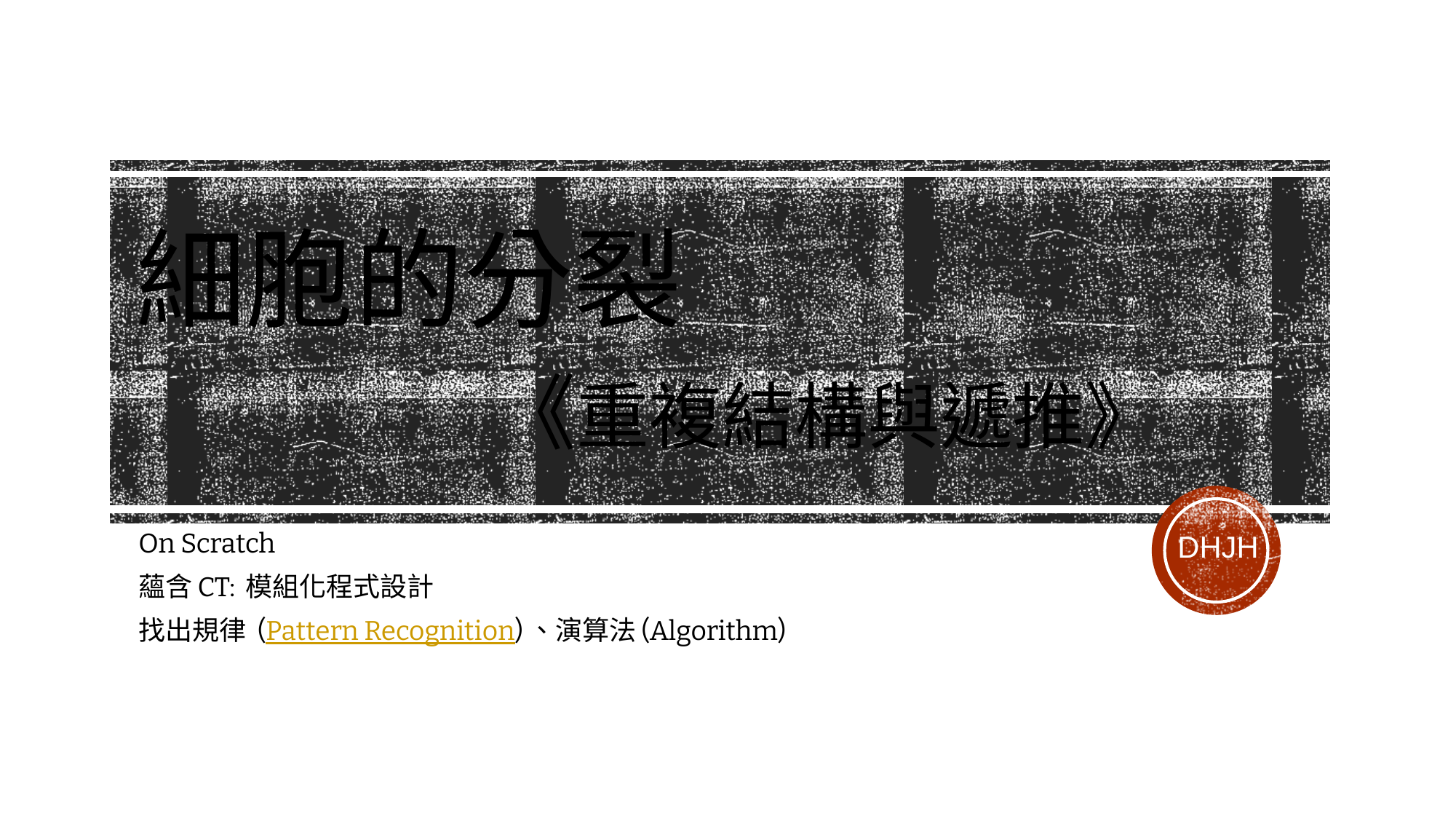

# 細胞的分裂 《重複結構與遞推》
DHJH
On Scratch
蘊含CT: 模組化程式設計
找出規律 (Pattern Recognition)、演算法(Algorithm)